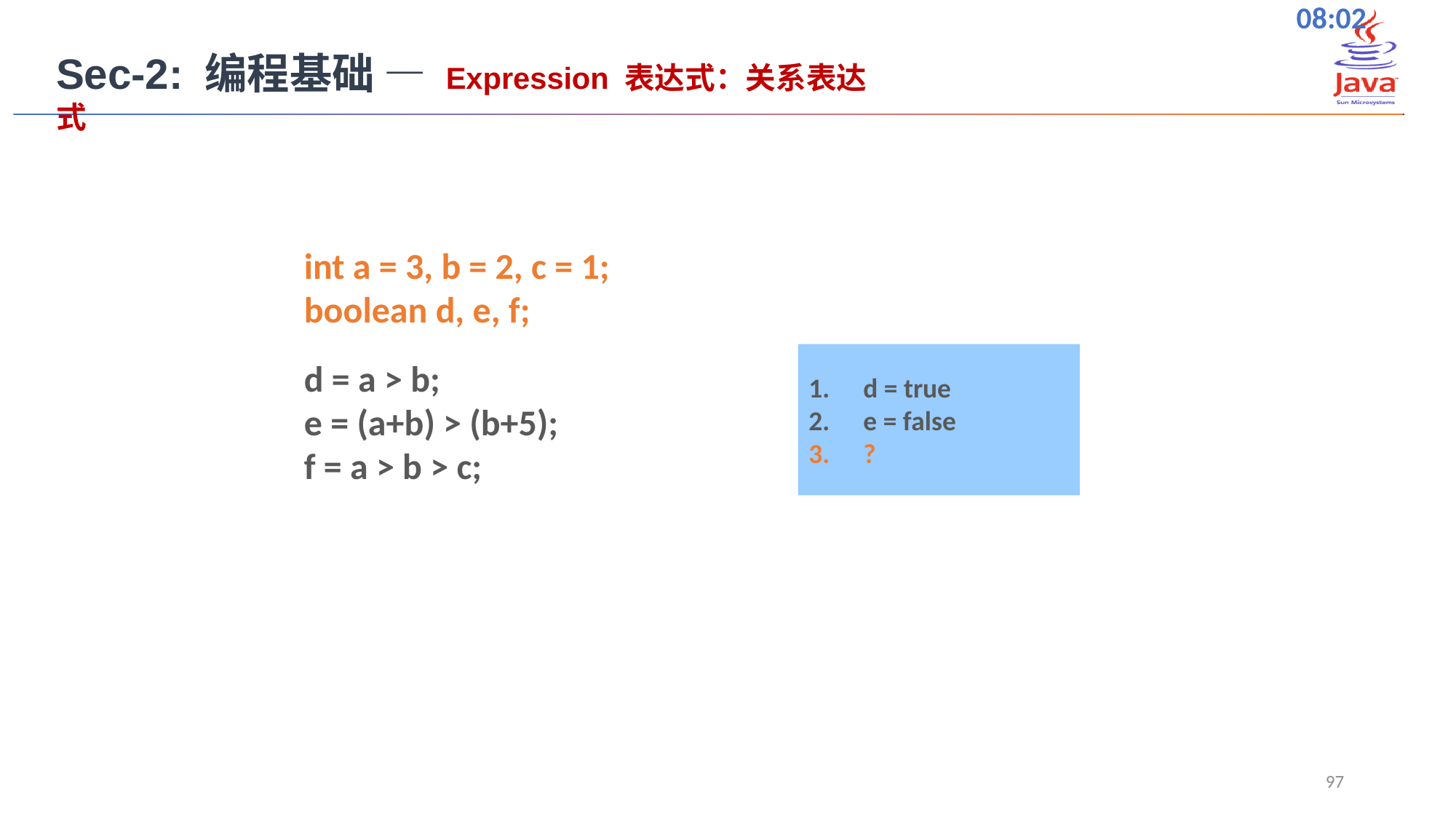

Sec-2: 编程基础 — Expression 表达式：关系表达式
int a = 3, b = 2, c = 1;
boolean d, e, f;

d = a > b;
e = (a+b) > (b+5);
f = a > b > c;
d = true
e = false
?
97